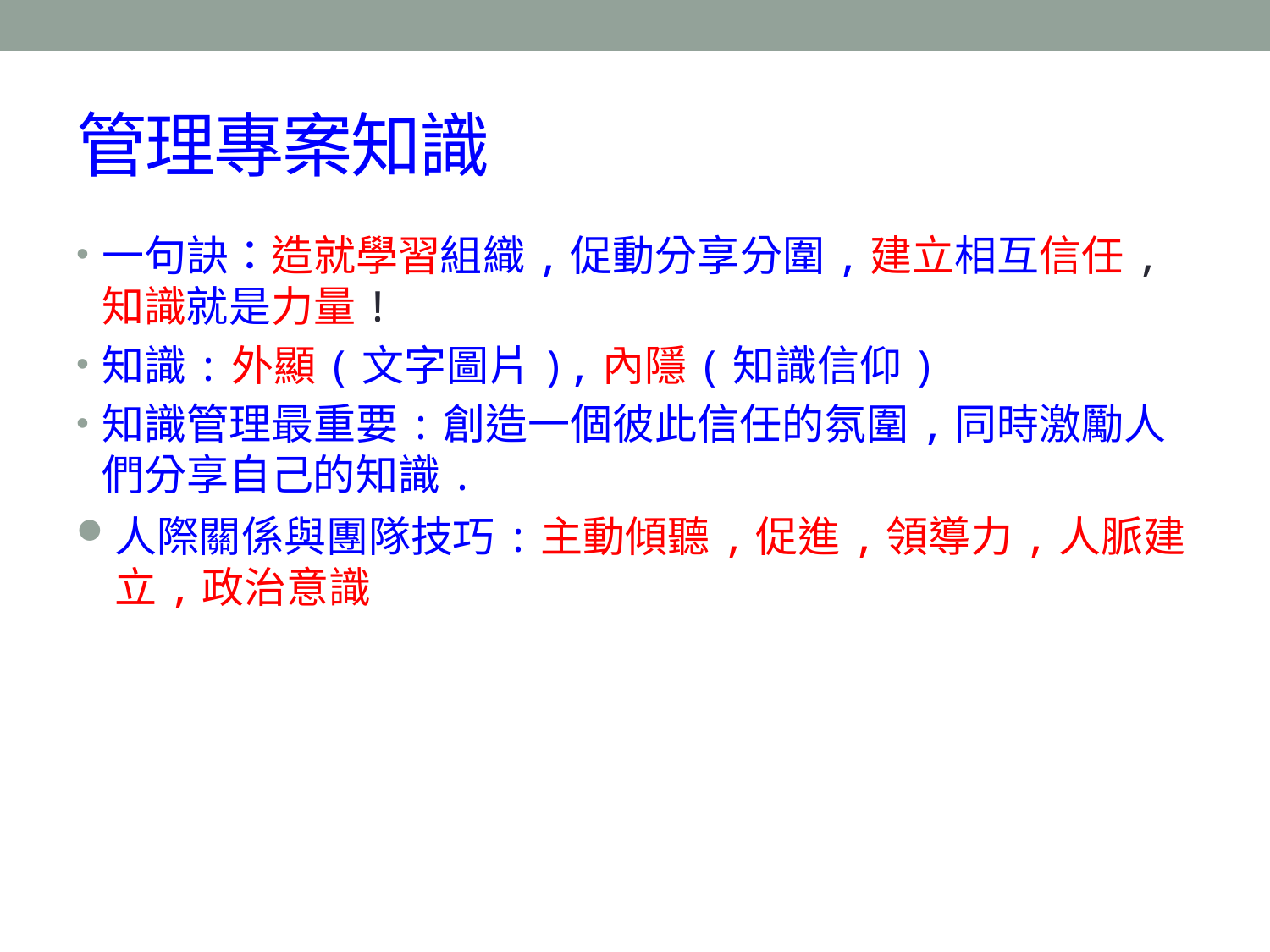

# 管理專案知識
一句訣：造就學習組織,促動分享分圍,建立相互信任,知識就是力量!
知識:外顯(文字圖片),內隱(知識信仰)
知識管理最重要:創造一個彼此信任的氛圍,同時激勵人們分享自己的知識.
人際關係與團隊技巧:主動傾聽,促進,領導力,人脈建立,政治意識